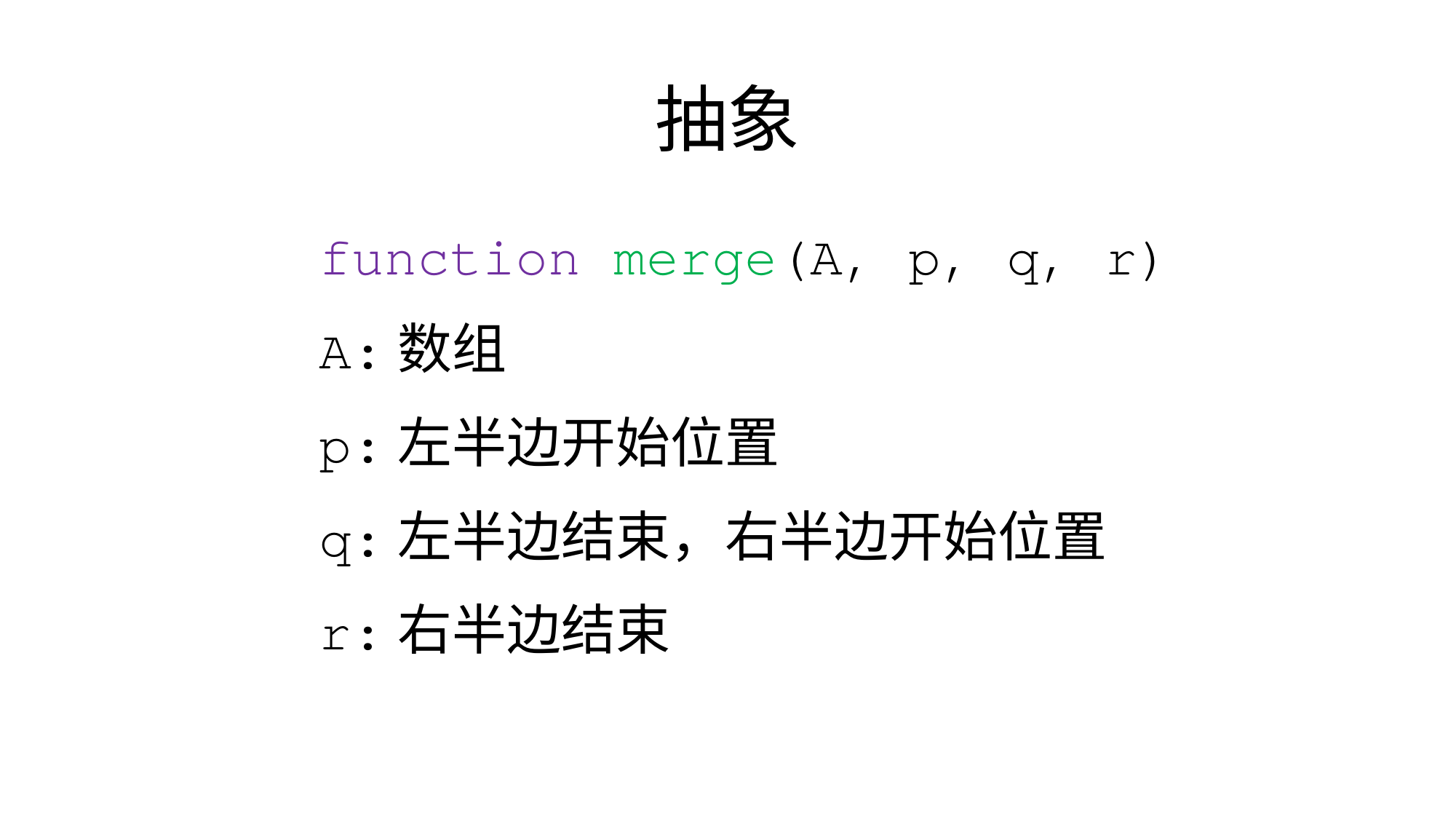

# 抽象
function merge(A, p, q, r)
A:数组
p:左半边开始位置
q:左半边结束，右半边开始位置
r:右半边结束